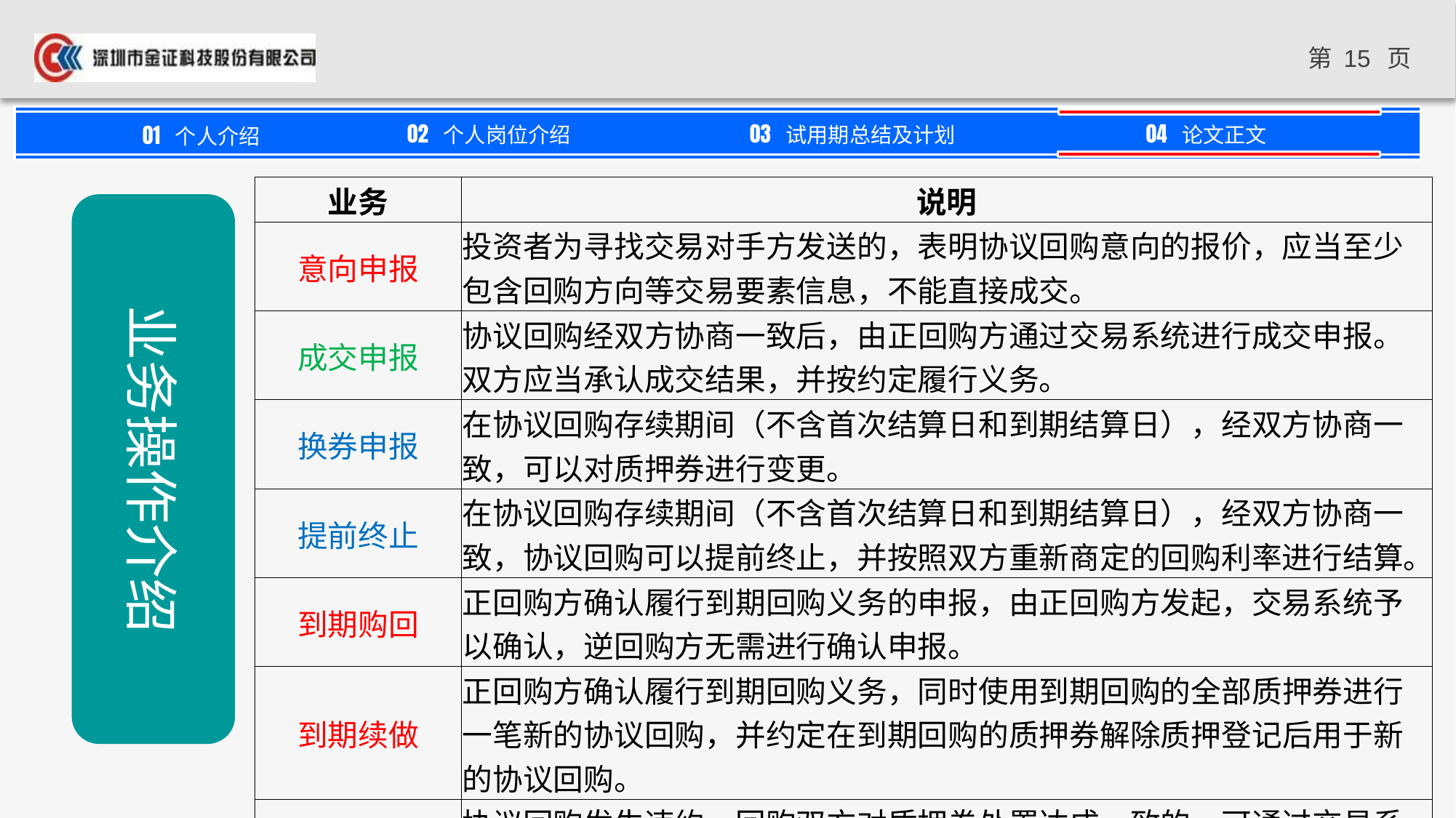

| 业务 | 说明 |
| --- | --- |
| 意向申报 | 投资者为寻找交易对手方发送的，表明协议回购意向的报价，应当至少包含回购方向等交易要素信息，不能直接成交。 |
| 成交申报 | 协议回购经双方协商一致后，由正回购方通过交易系统进行成交申报。双方应当承认成交结果，并按约定履行义务。 |
| 换券申报 | 在协议回购存续期间（不含首次结算日和到期结算日），经双方协商一致，可以对质押券进行变更。 |
| 提前终止 | 在协议回购存续期间（不含首次结算日和到期结算日），经双方协商一致，协议回购可以提前终止，并按照双方重新商定的回购利率进行结算。 |
| 到期购回 | 正回购方确认履行到期回购义务的申报，由正回购方发起，交易系统予以确认，逆回购方无需进行确认申报。 |
| 到期续做 | 正回购方确认履行到期回购义务，同时使用到期回购的全部质押券进行一笔新的协议回购，并约定在到期回购的质押券解除质押登记后用于新的协议回购。 |
| 解除质押 | 协议回购发生违约，回购双方对质押券处置达成一致的，可通过交易系统进行申报，采取对质押券进行解除质押登记或将质押证券处置过户至守约方的方式处置质押券。 |
业务操作介绍